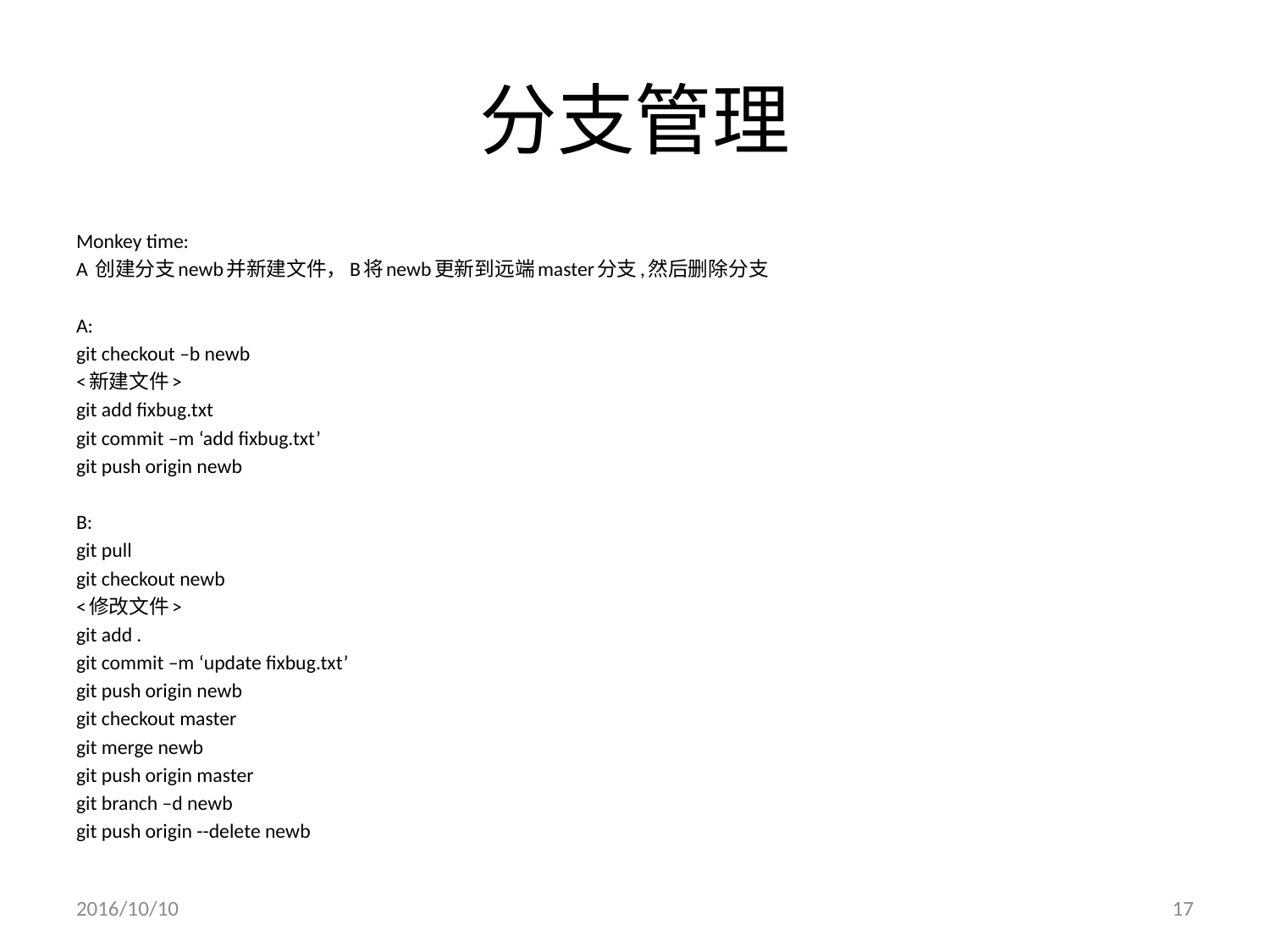

# 分支管理
Monkey time:
A 创建分支newb并新建文件，B将newb更新到远端master分支,然后删除分支

A:
git checkout –b newb
<新建文件>
git add fixbug.txt
git commit –m ‘add fixbug.txt’
git push origin newb

B:
git pull
git checkout newb
<修改文件>
git add .
git commit –m ‘update fixbug.txt’
git push origin newb
git checkout master
git merge newb
git push origin master
git branch –d newb
git push origin --delete newb
2016/10/10
17